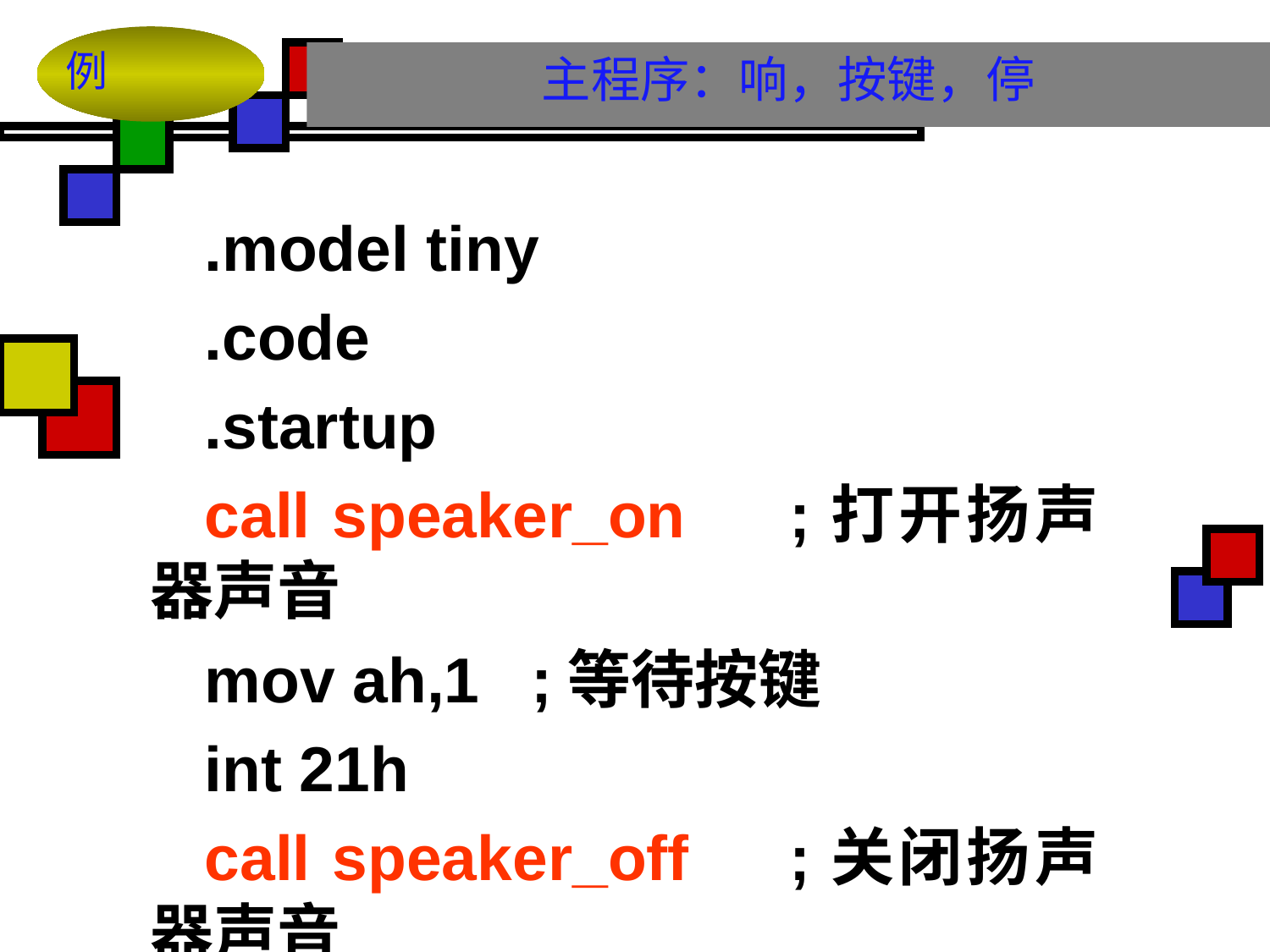

# 例
主程序：响，按键，停
.model tiny
.code
.startup
call speaker_on	;打开扬声器声音
mov ah,1	;等待按键
int 21h
call speaker_off	;关闭扬声器声音
.exit 0